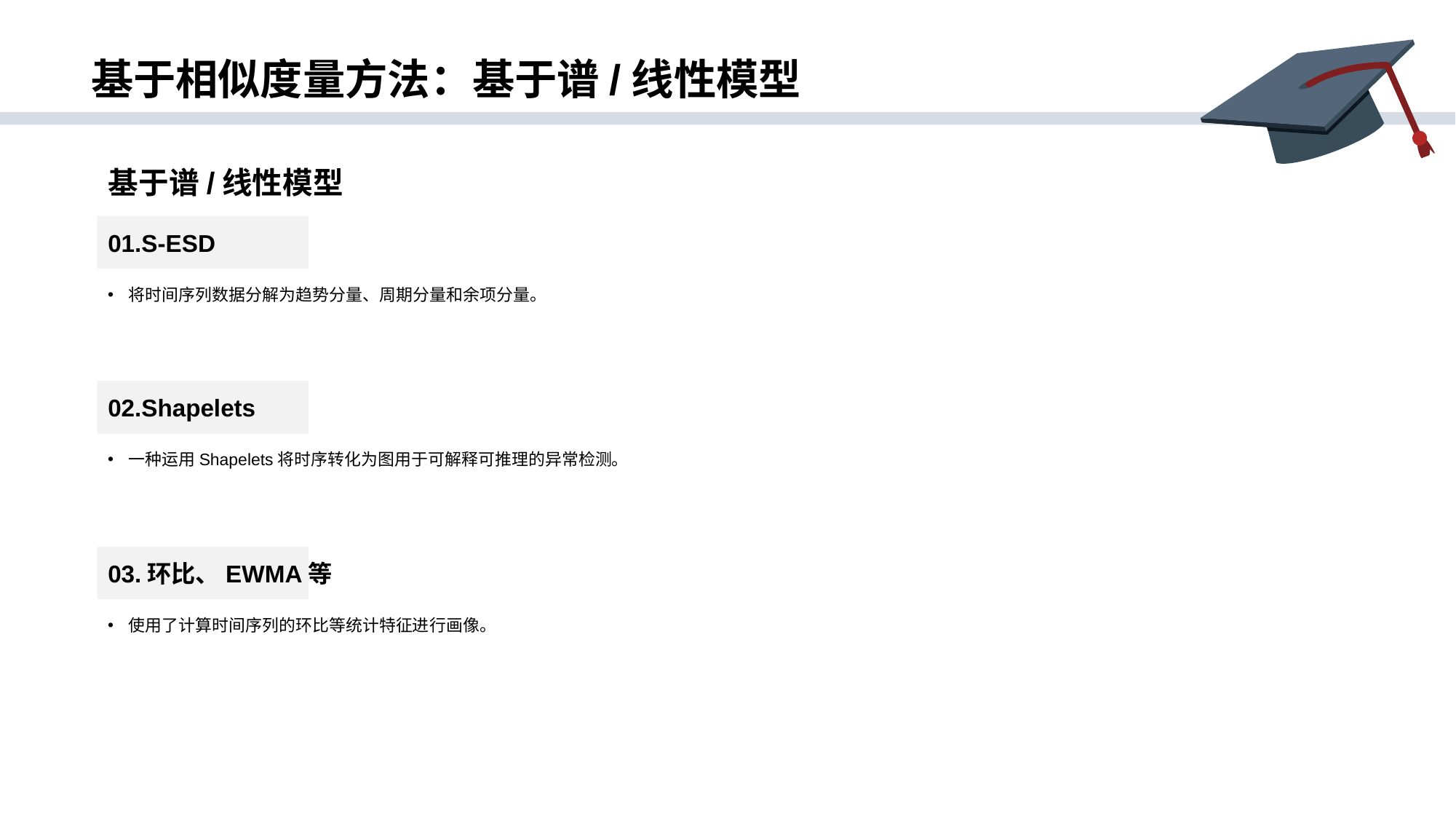

# 基于相似度量方法：基于谱/线性模型
基于谱/线性模型
01.S-ESD
将时间序列数据分解为趋势分量、周期分量和余项分量。
02.Shapelets
一种运用Shapelets将时序转化为图用于可解释可推理的异常检测。

03.环比、EWMA等
使用了计算时间序列的环比等统计特征进行画像。
15